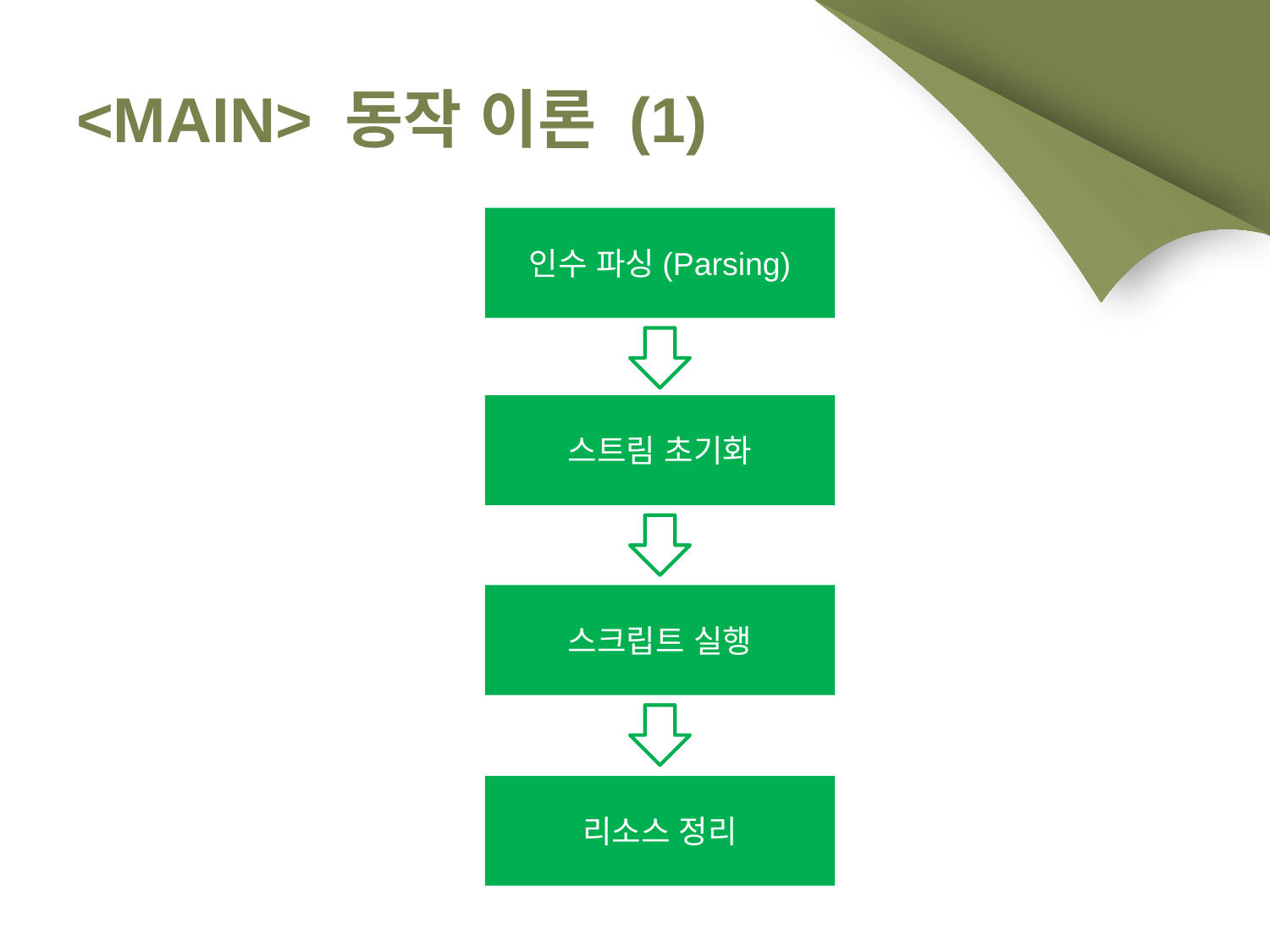

# <main> 동작 이론 (1)
인수 파싱(Parsing)

스트림 초기화

스크립트 실행

리소스 정리